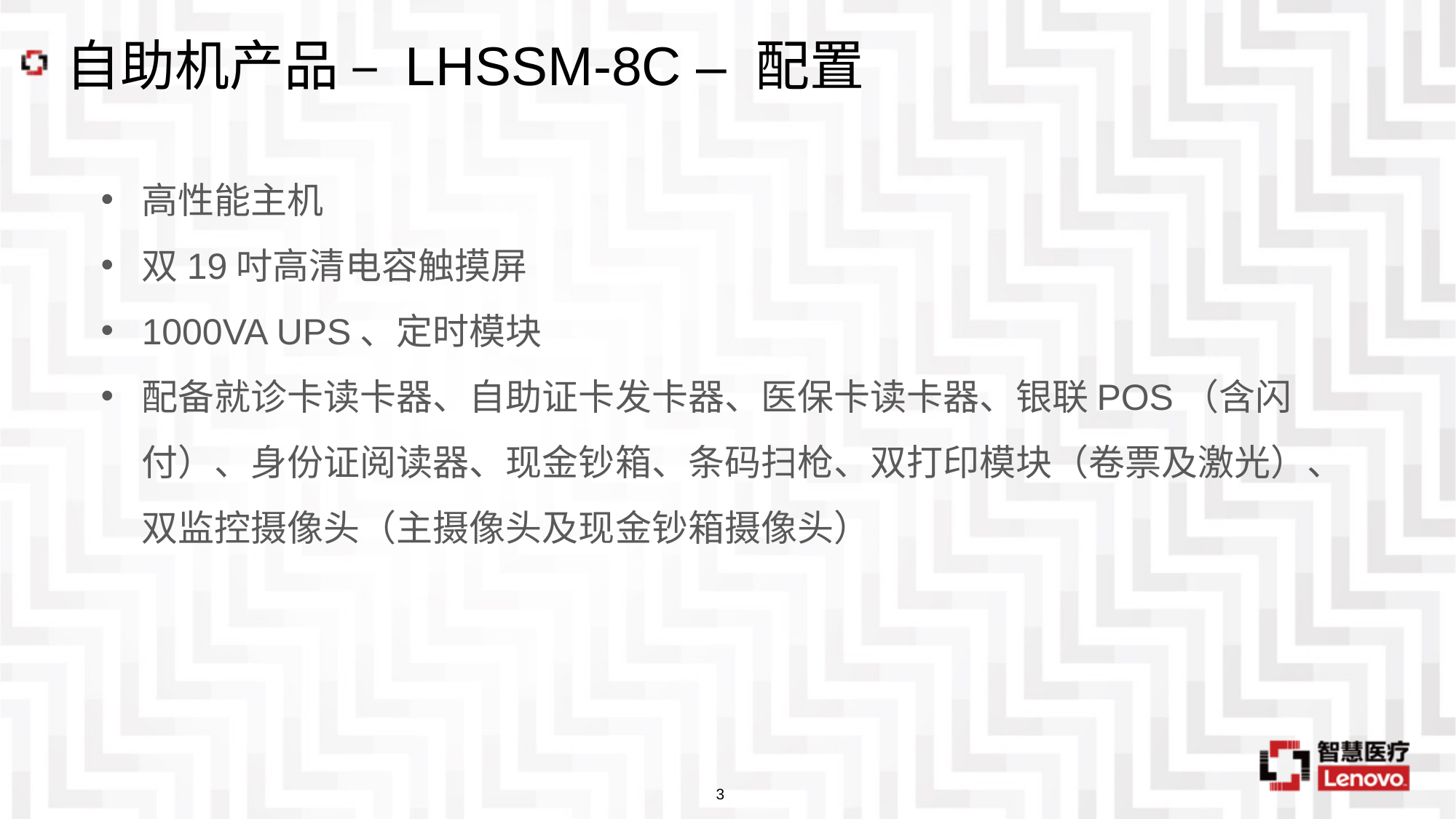

# 自助机产品 – LHSSM-8C – 配置
高性能主机
双19吋高清电容触摸屏
1000VA UPS、定时模块
配备就诊卡读卡器、自助证卡发卡器、医保卡读卡器、银联POS（含闪付）、身份证阅读器、现金钞箱、条码扫枪、双打印模块（卷票及激光）、双监控摄像头（主摄像头及现金钞箱摄像头）